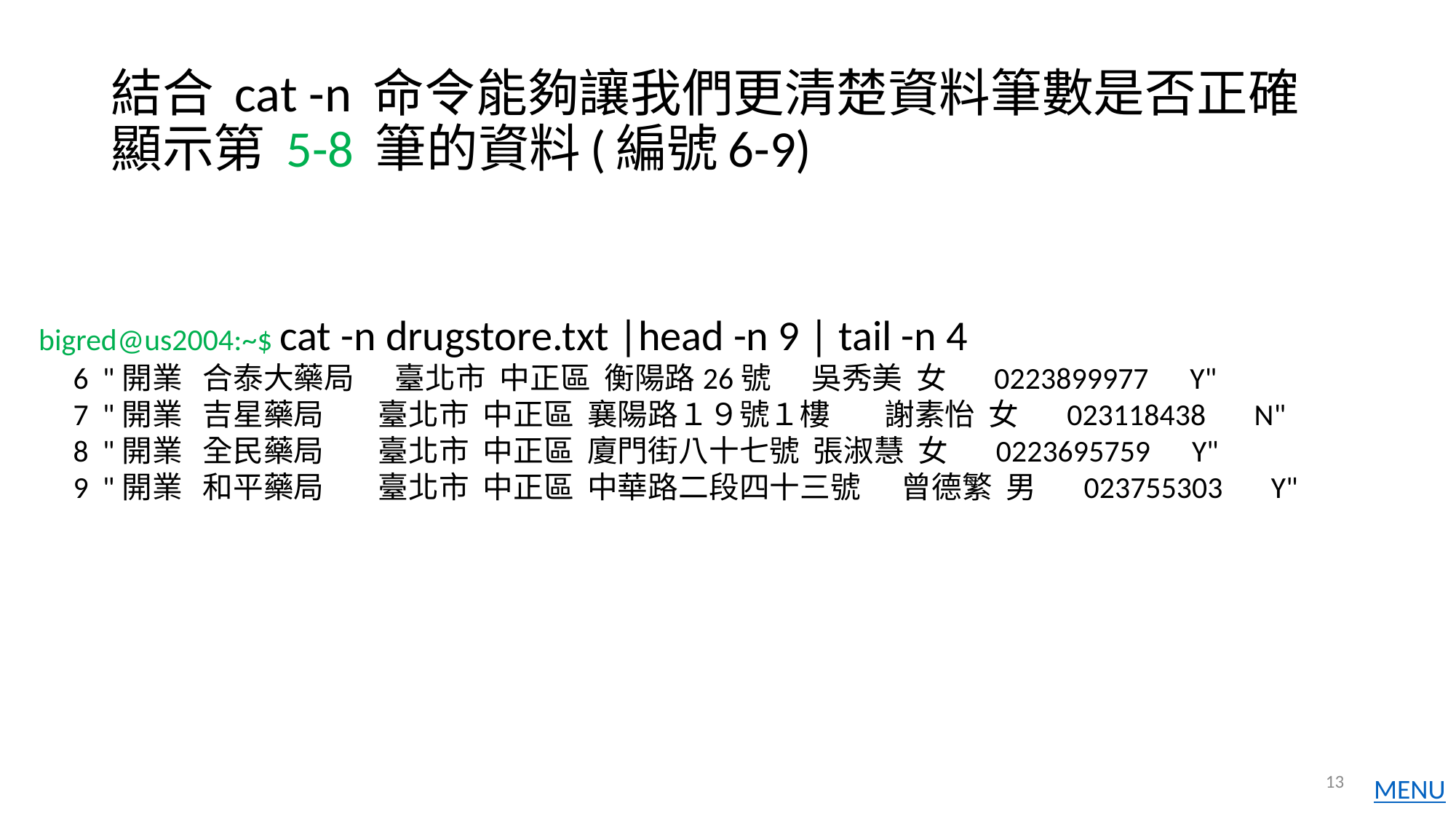

# 結合 cat -n 命令能夠讓我們更清楚資料筆數是否正確 顯示第 5-8 筆的資料(編號6-9)
bigred@us2004:~$ cat -n drugstore.txt |head -n 9 | tail -n 4
     6  "開業   合泰大藥局      臺北市  中正區  衡陽路26號      吳秀美  女      0223899977      Y"
     7  "開業   吉星藥局        臺北市  中正區  襄陽路１９號１樓        謝素怡  女      023118438       N"
     8  "開業   全民藥局        臺北市  中正區  廈門街八十七號  張淑慧  女      0223695759      Y"
     9  "開業   和平藥局        臺北市  中正區  中華路二段四十三號      曾德繁  男      023755303       Y"
13